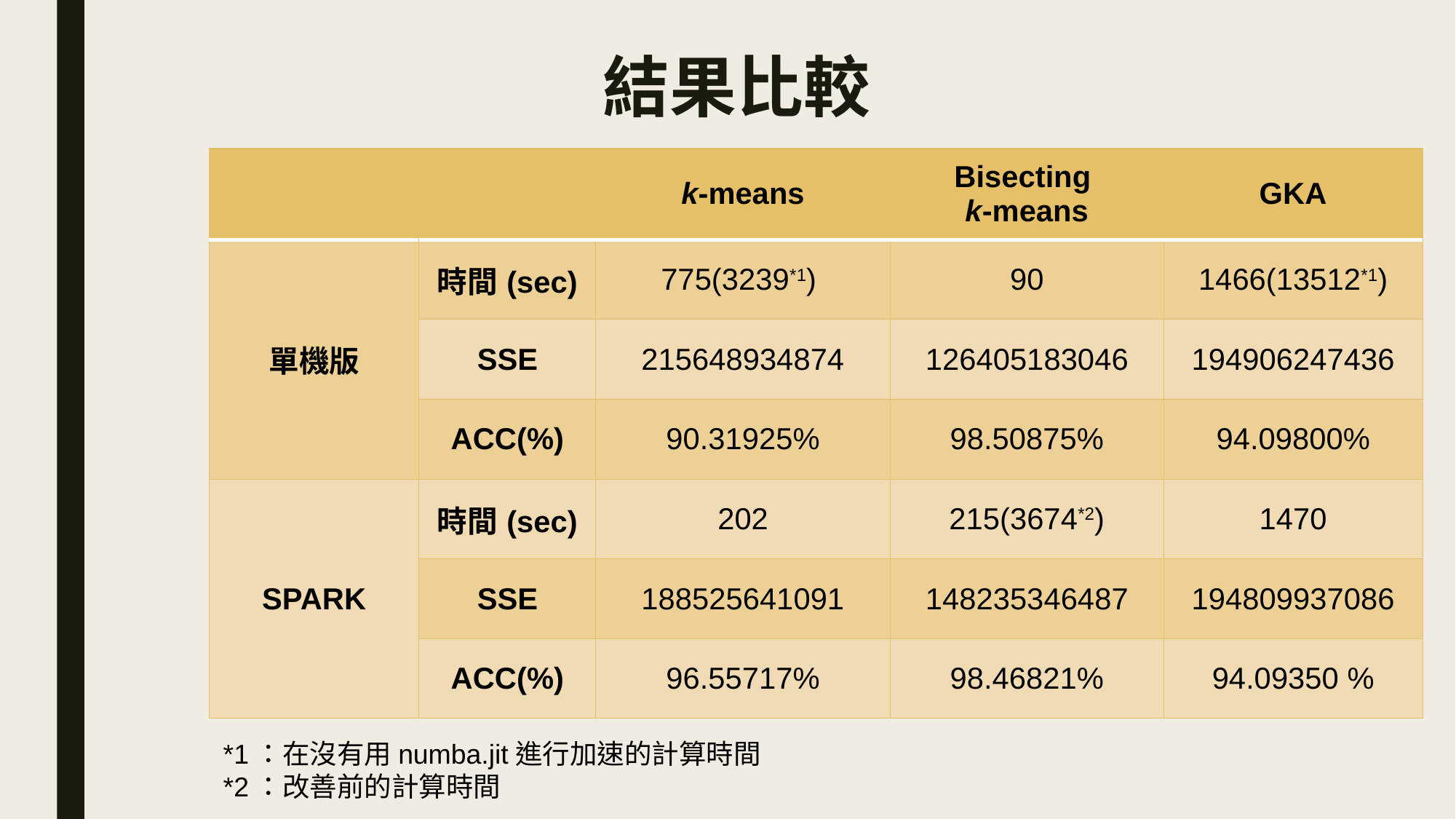

# 結果比較
|  |  | k-means | Bisecting k-means | GKA |
| --- | --- | --- | --- | --- |
| 單機版 | 時間(sec) | 775(3239\*1) | 90 | 1466(13512\*1) |
|  | SSE | 215648934874 | 126405183046 | 194906247436 |
|  | ACC(%) | 90.31925% | 98.50875% | 94.09800% |
| SPARK | 時間(sec) | 202 | 215(3674\*2) | 1470 |
|  | SSE | 188525641091 | 148235346487 | 194809937086 |
|  | ACC(%) | 96.55717% | 98.46821% | 94.09350 % |
*1：在沒有用numba.jit進行加速的計算時間
*2：改善前的計算時間